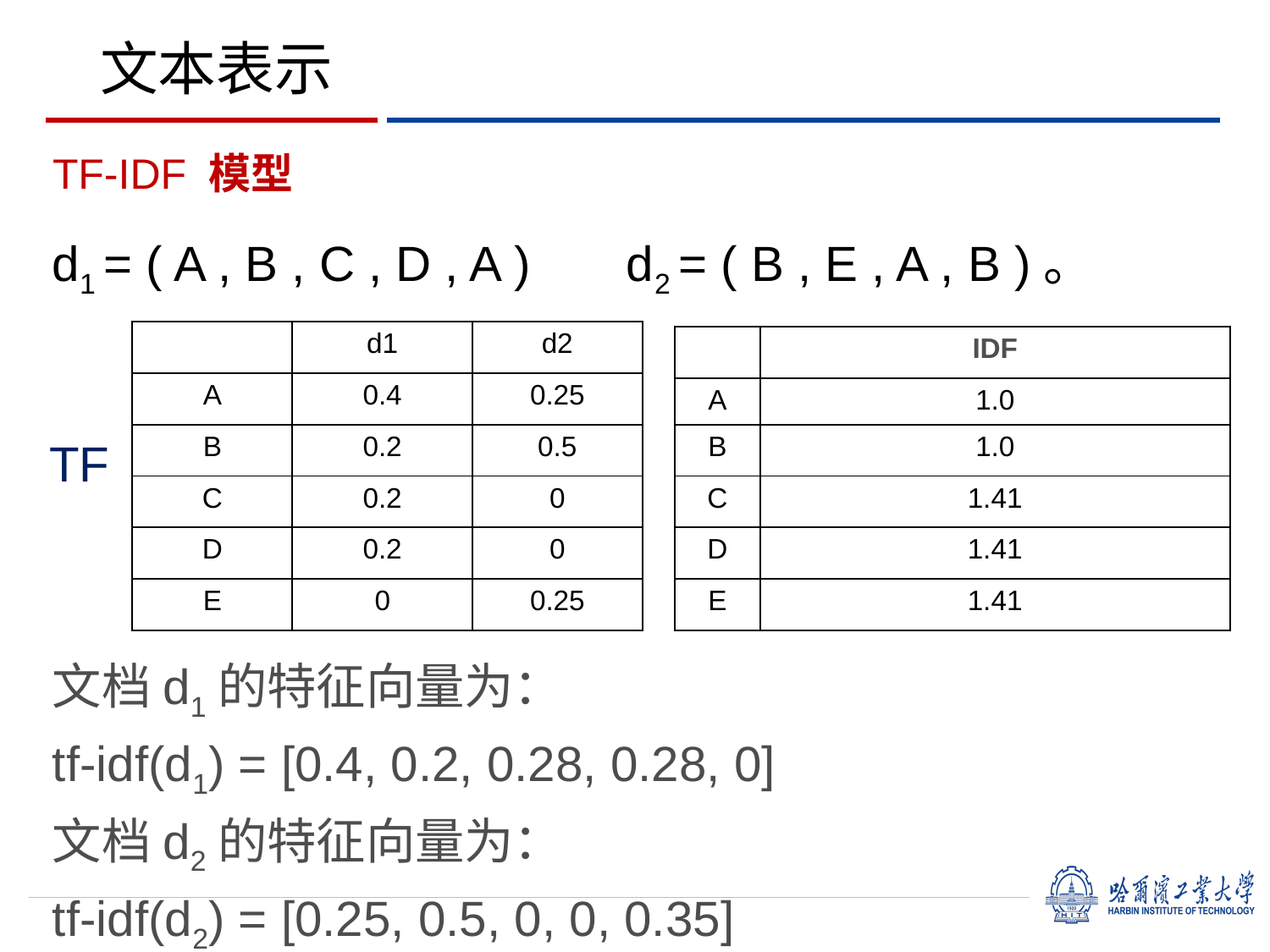

# 文本表示
TF-IDF 模型

d1 = ( A , B , C , D , A )       d2 = ( B , E , A , B )。

文档d1的特征向量为：
tf-idf(d1) = [0.4, 0.2, 0.28, 0.28, 0]
文档d2的特征向量为：
tf-idf(d2) = [0.25, 0.5, 0, 0, 0.35]

|  | d1 | d2 |
| --- | --- | --- |
| A | 0.4 | 0.25 |
| B | 0.2 | 0.5 |
| C | 0.2 | 0 |
| D | 0.2 | 0 |
| E | 0 | 0.25 |
|  | IDF |
| --- | --- |
| A | 1.0 |
| B | 1.0 |
| C | 1.41 |
| D | 1.41 |
| E | 1.41 |
TF